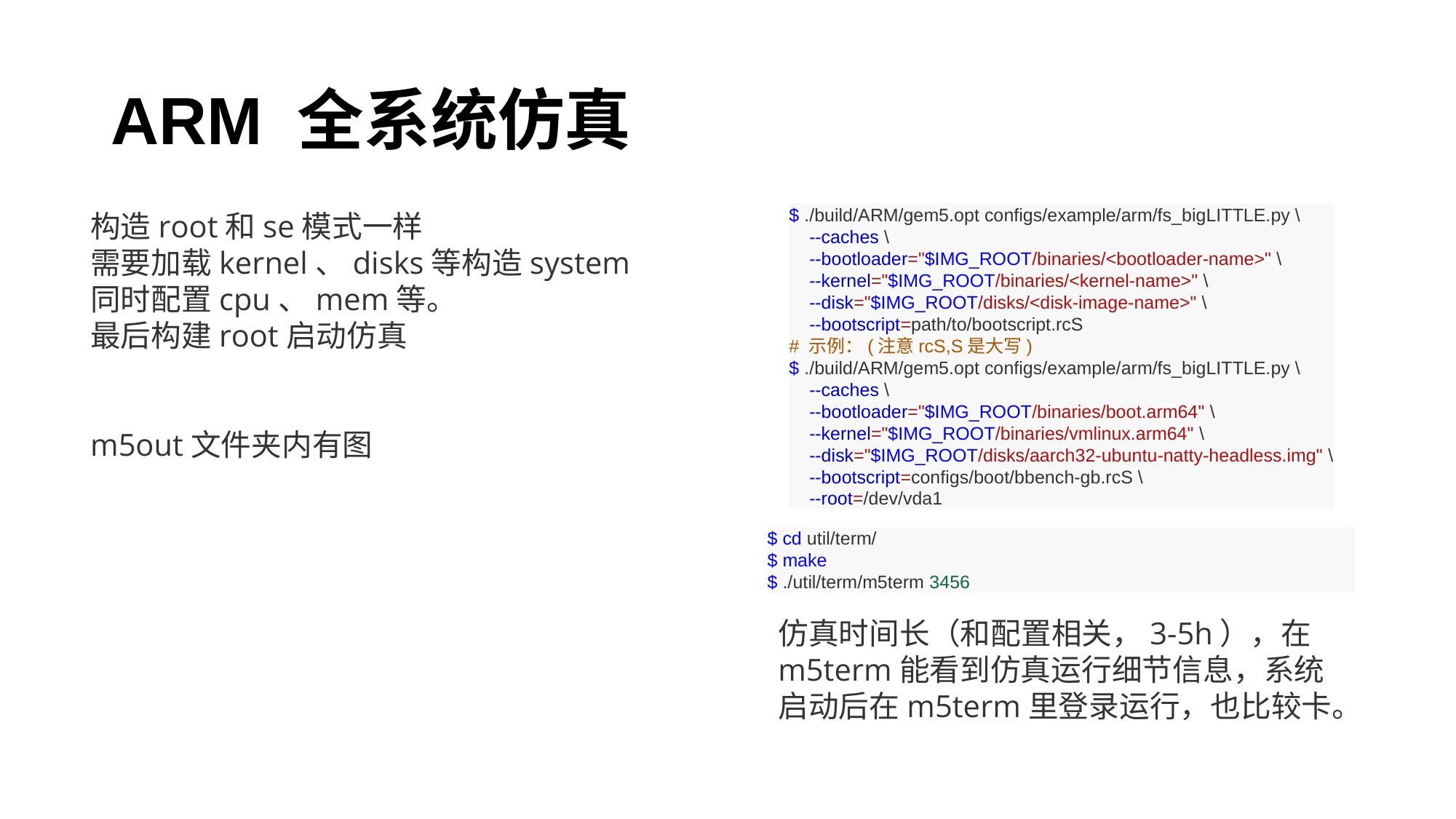

# ARM 全系统仿真

构造root和se模式一样
需要加载kernel、disks等构造system同时配置cpu、mem等。
最后构建root启动仿真

m5out文件夹内有图
$ ./build/ARM/gem5.opt configs/example/arm/fs_bigLITTLE.py \
    --caches \
    --bootloader="$IMG_ROOT/binaries/<bootloader-name>" \
    --kernel="$IMG_ROOT/binaries/<kernel-name>" \
    --disk="$IMG_ROOT/disks/<disk-image-name>" \
    --bootscript=path/to/bootscript.rcS
# 示例：(注意rcS,S是大写)
$ ./build/ARM/gem5.opt configs/example/arm/fs_bigLITTLE.py \
    --caches \
    --bootloader="$IMG_ROOT/binaries/boot.arm64" \
    --kernel="$IMG_ROOT/binaries/vmlinux.arm64" \
    --disk="$IMG_ROOT/disks/aarch32-ubuntu-natty-headless.img" \
    --bootscript=configs/boot/bbench-gb.rcS \
    --root=/dev/vda1
$ cd util/term/
$ make
$ ./util/term/m5term 3456
仿真时间长（和配置相关，3-5h），在m5term能看到仿真运行细节信息，系统启动后在m5term里登录运行，也比较卡。